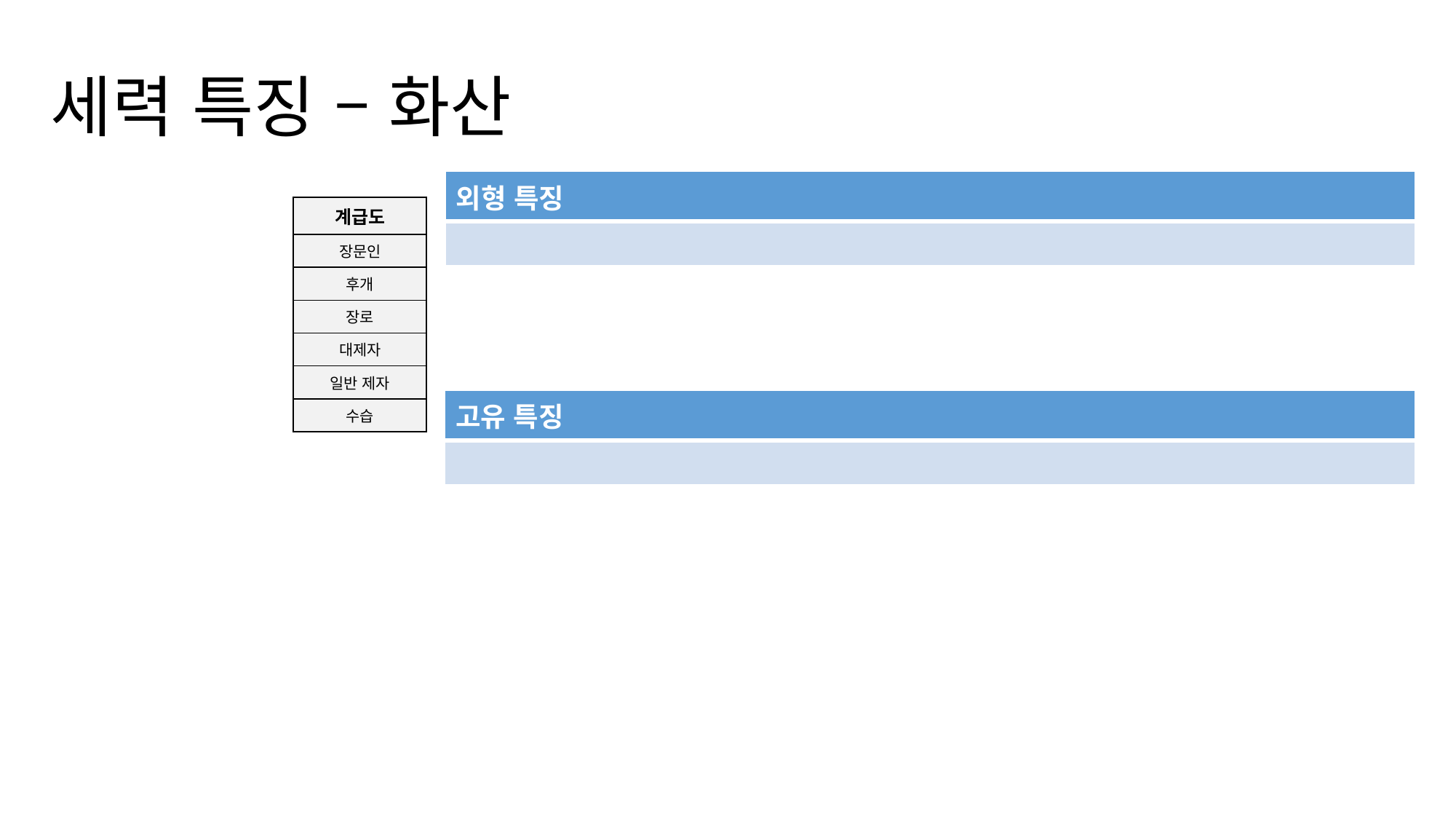

# 세력 특징 – 화산
| 외형 특징 |
| --- |
|  |
| 계급도 |
| --- |
| 장문인 |
| 후개 |
| 장로 |
| 대제자 |
| 일반 제자 |
| 수습 |
| 고유 특징 |
| --- |
|  |